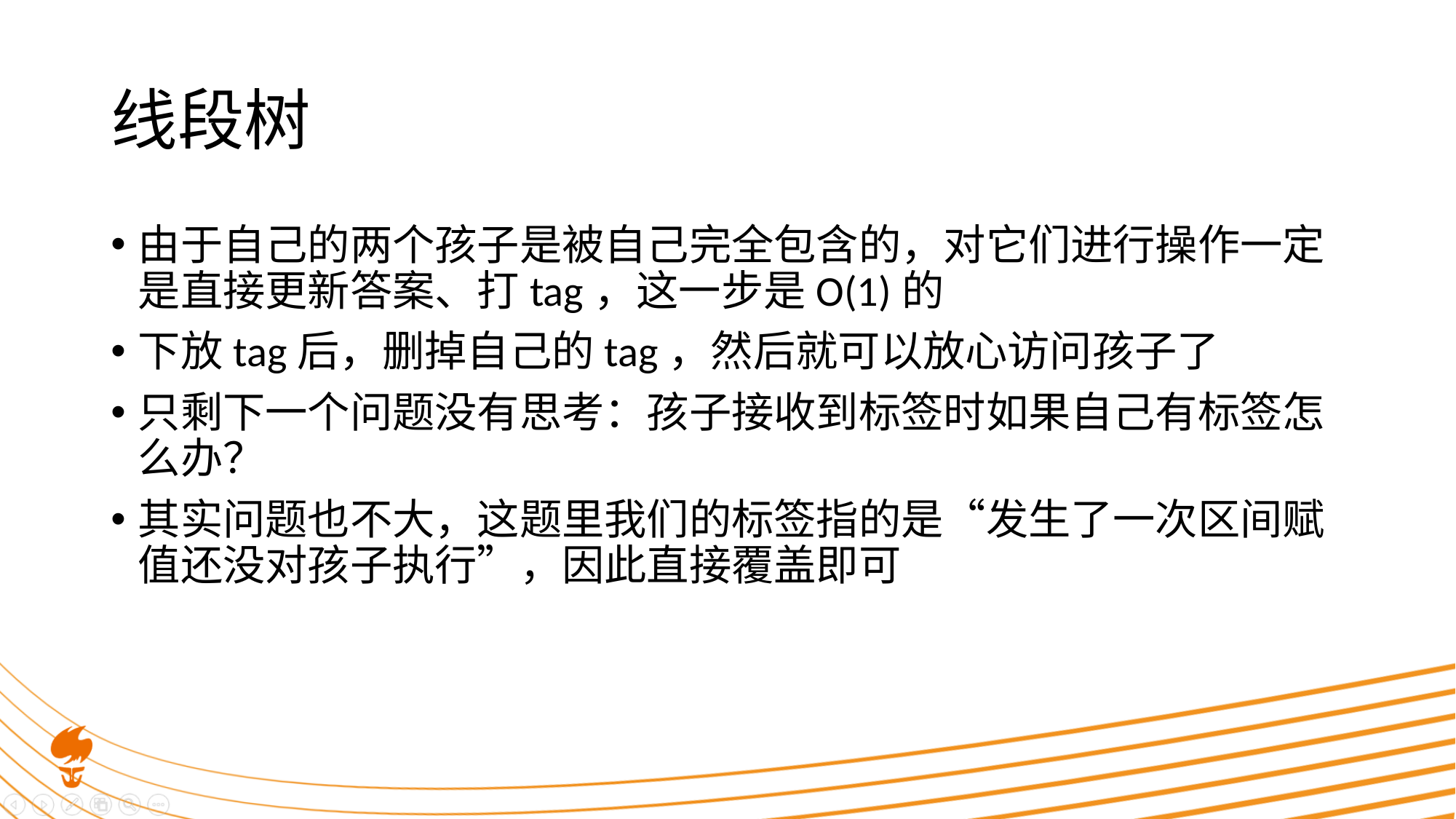

# 线段树
由于自己的两个孩子是被自己完全包含的，对它们进行操作一定是直接更新答案、打tag，这一步是O(1)的
下放tag后，删掉自己的tag，然后就可以放心访问孩子了
只剩下一个问题没有思考：孩子接收到标签时如果自己有标签怎么办？
其实问题也不大，这题里我们的标签指的是“发生了一次区间赋值还没对孩子执行”，因此直接覆盖即可